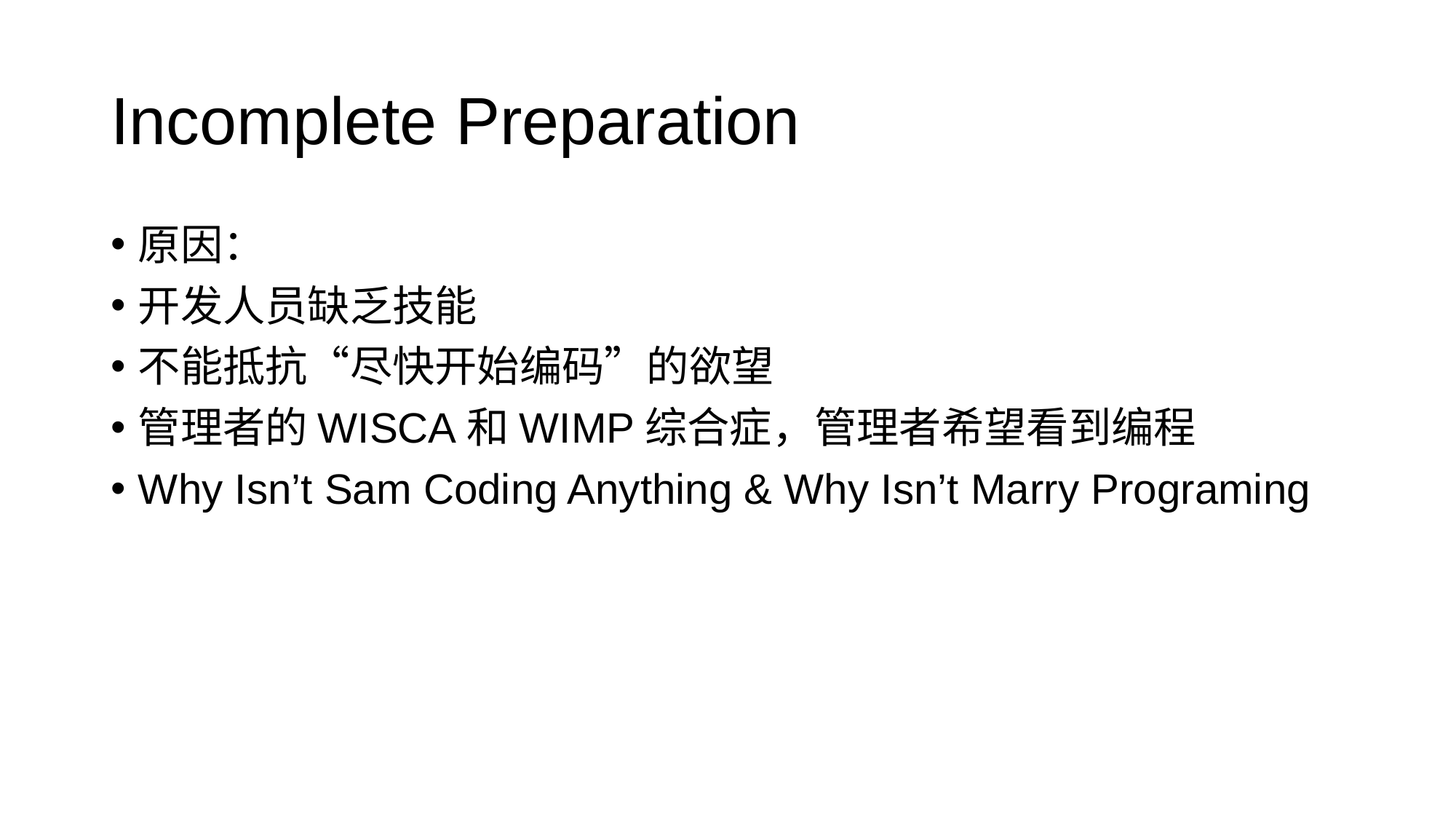

# Incomplete Preparation
原因：
开发人员缺乏技能
不能抵抗“尽快开始编码”的欲望
管理者的WISCA和WIMP综合症，管理者希望看到编程
Why Isn’t Sam Coding Anything & Why Isn’t Marry Programing